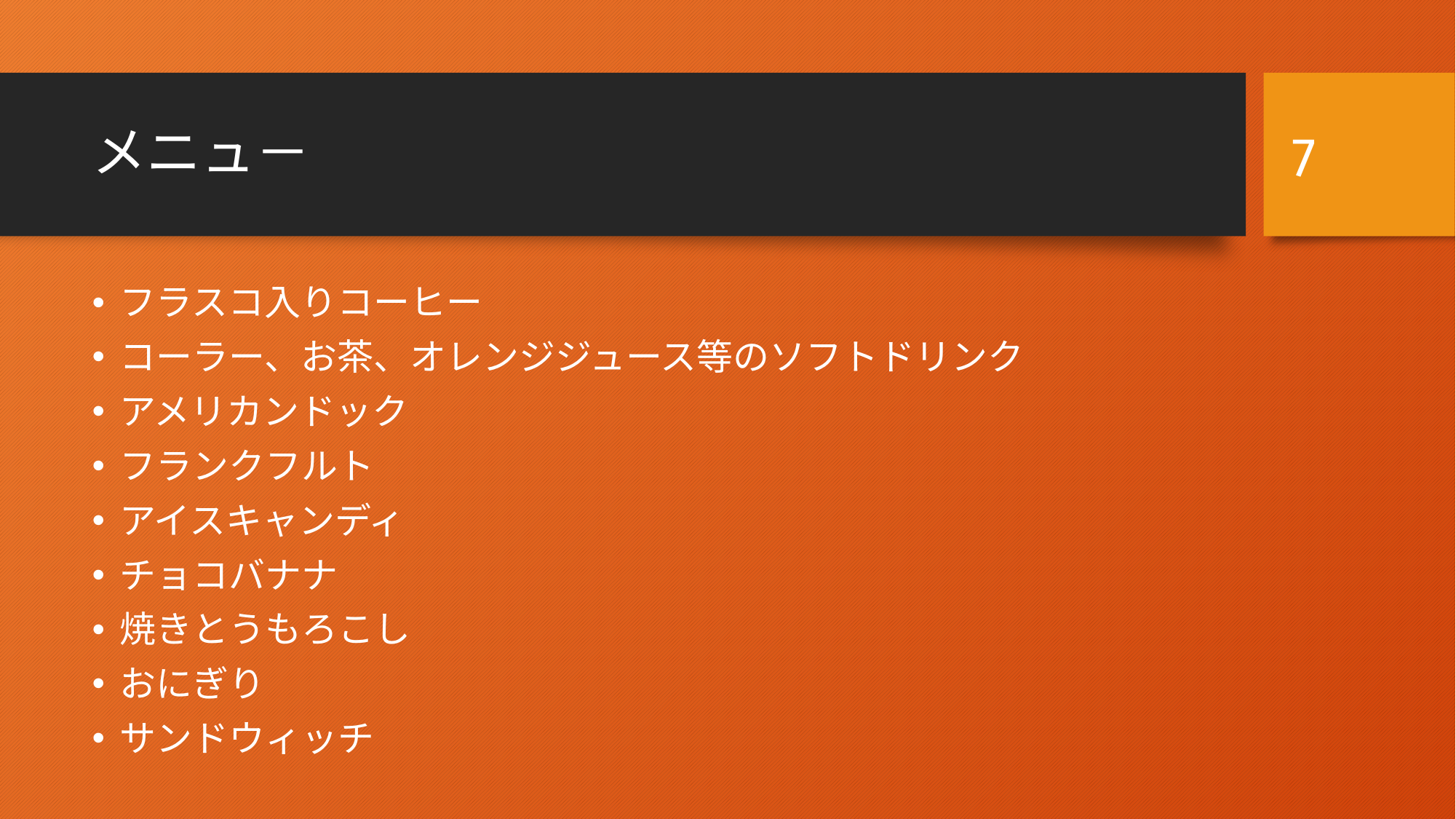

7
# メニュ－
フラスコ入りコーヒー
コーラー、お茶、オレンジジュース等のソフトドリンク
アメリカンドック
フランクフルト
アイスキャンディ
チョコバナナ
焼きとうもろこし
おにぎり
サンドウィッチ